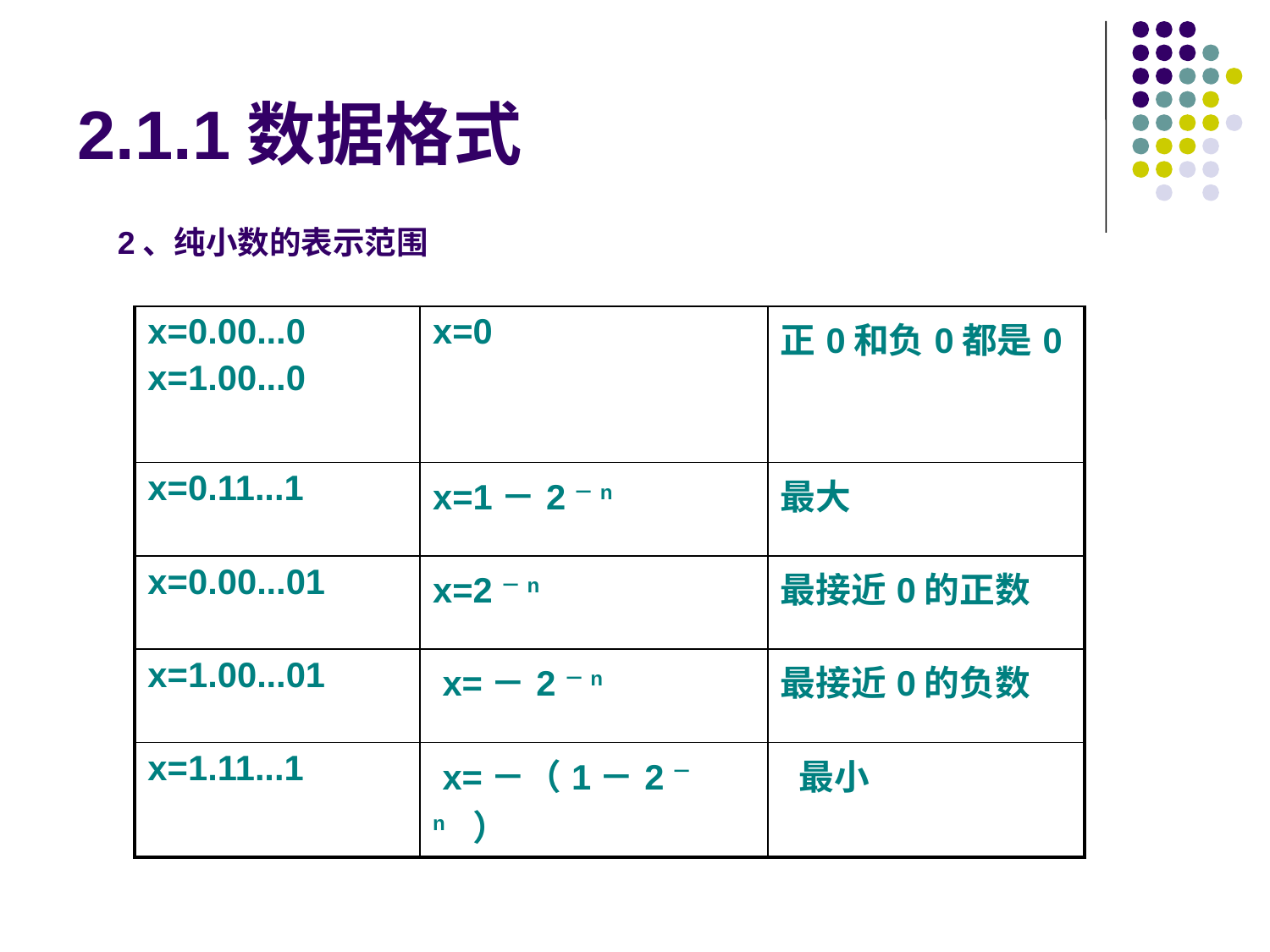

# 2.1.1数据格式
2、纯小数的表示范围
| x=0.00...0   x=1.00...0 | x=0 | 正0和负0都是0 |
| --- | --- | --- |
| x=0.11...1 | x=1－2－n | 最大 |
| x=0.00...01 | x=2－n | 最接近0的正数 |
| x=1.00...01 | x=－2－n | 最接近0的负数 |
| x=1.11...1 | x=－（1－2－n  ） | 最小 |

23